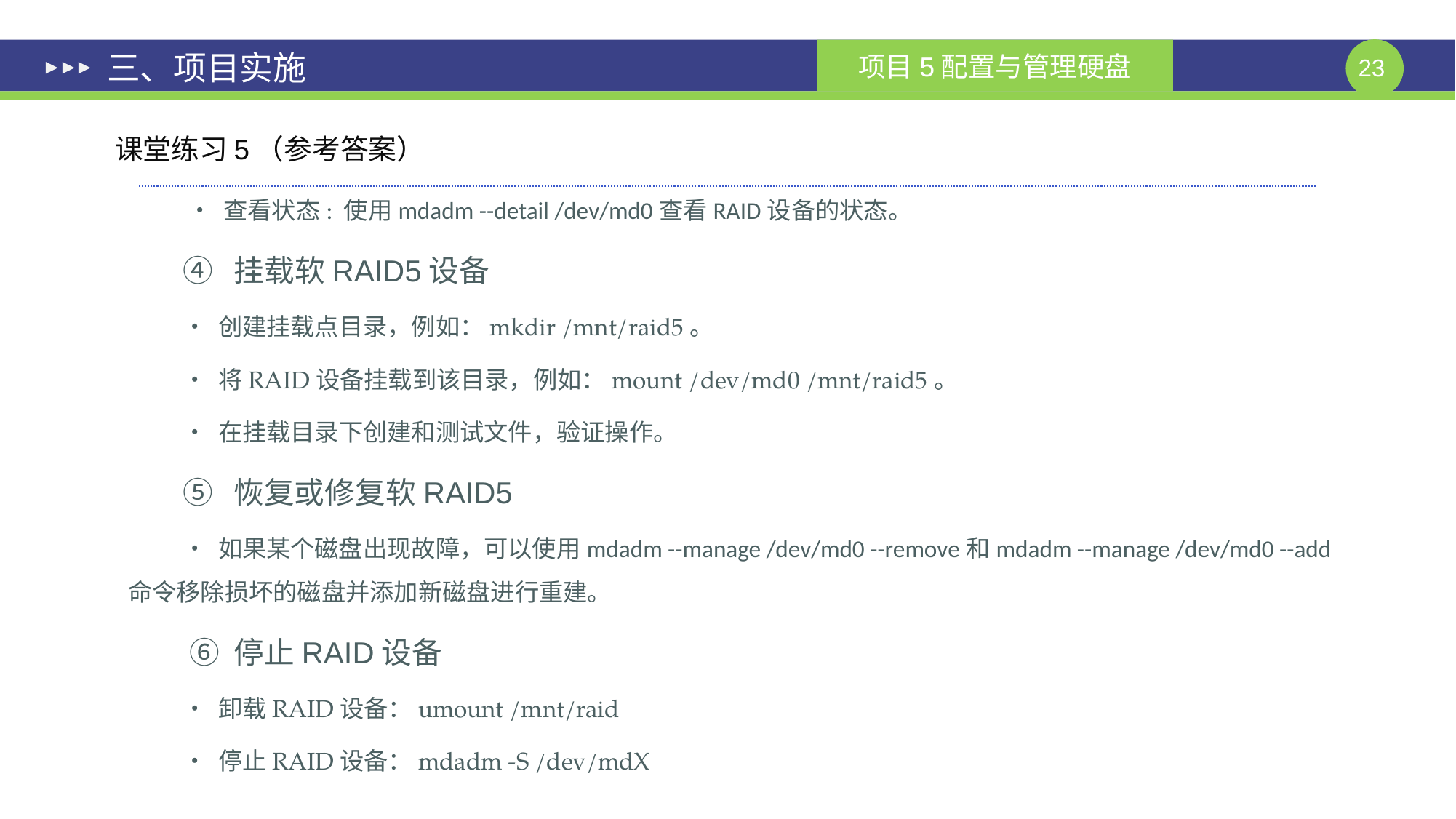

# 三、项目实施
课堂练习5（参考答案）
 • 查看状态: 使用mdadm --detail /dev/md0查看RAID设备的状态。
④  挂载软RAID5设备
• 创建挂载点目录，例如：mkdir /mnt/raid5。
• 将RAID设备挂载到该目录，例如：mount /dev/md0 /mnt/raid5。
• 在挂载目录下创建和测试文件，验证操作。
⑤  恢复或修复软RAID5
• 如果某个磁盘出现故障，可以使用mdadm --manage /dev/md0 --remove和mdadm --manage /dev/md0 --add命令移除损坏的磁盘并添加新磁盘进行重建。
 ⑥ 停止RAID设备
• 卸载RAID设备：umount /mnt/raid
• 停止RAID设备：mdadm -S /dev/mdX